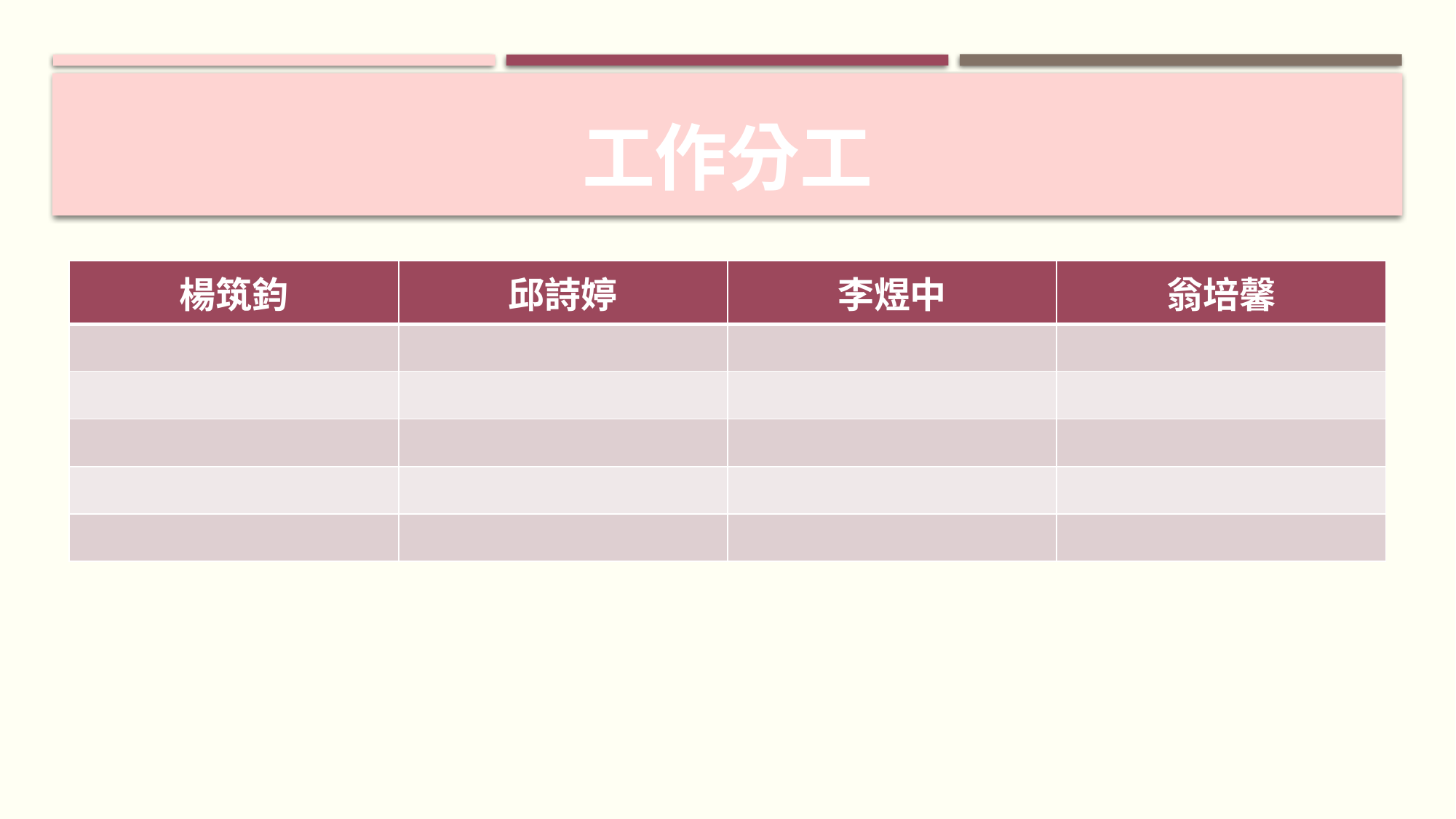

# 工作分工
| 楊筑鈞 | 邱詩婷 | 李煜中 | 翁培馨 |
| --- | --- | --- | --- |
|  |  |  |  |
|  |  |  |  |
|  |  |  |  |
|  |  |  |  |
|  |  |  |  |